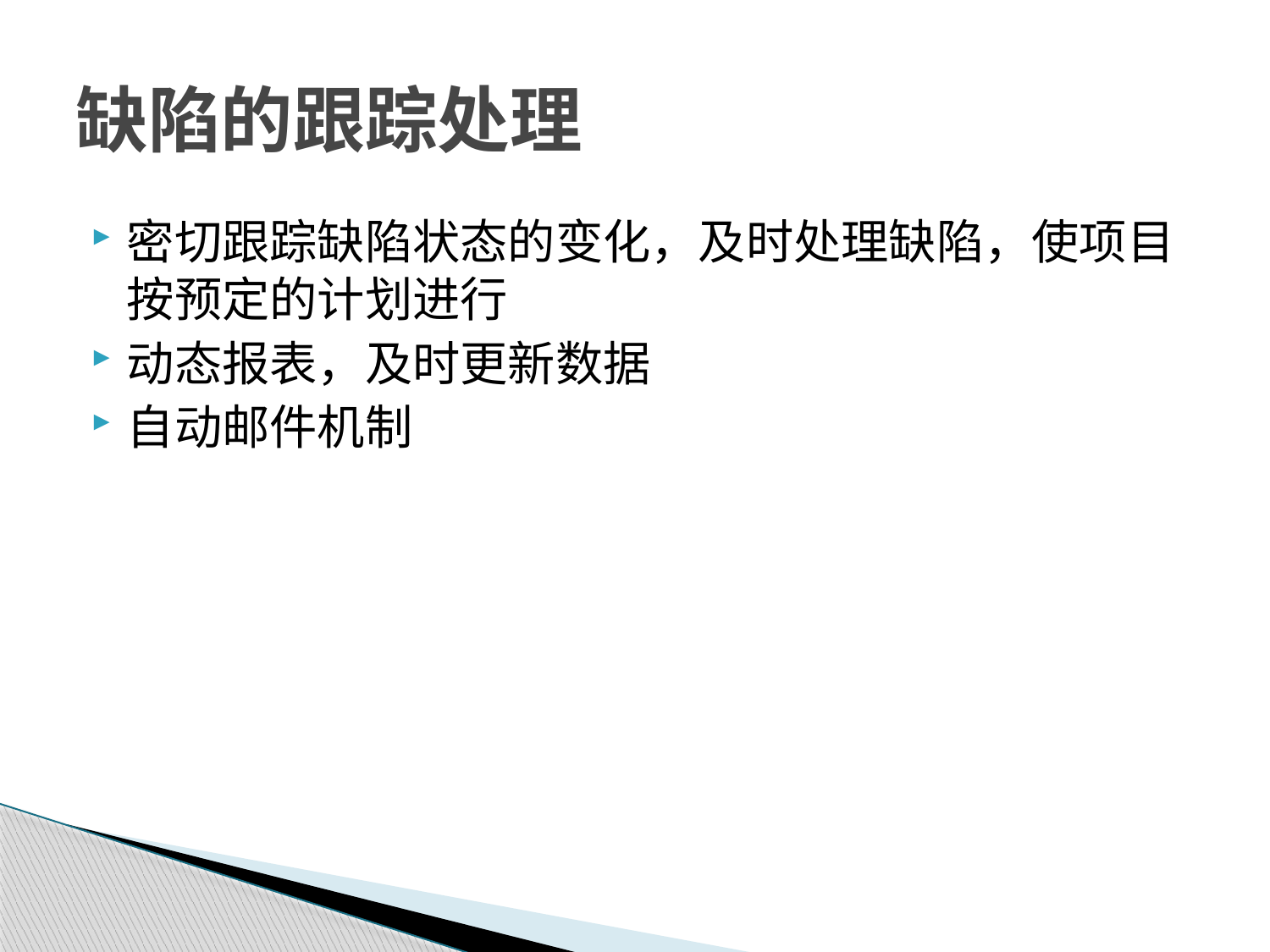

# 缺陷的跟踪处理
密切跟踪缺陷状态的变化，及时处理缺陷，使项目按预定的计划进行
动态报表，及时更新数据
自动邮件机制